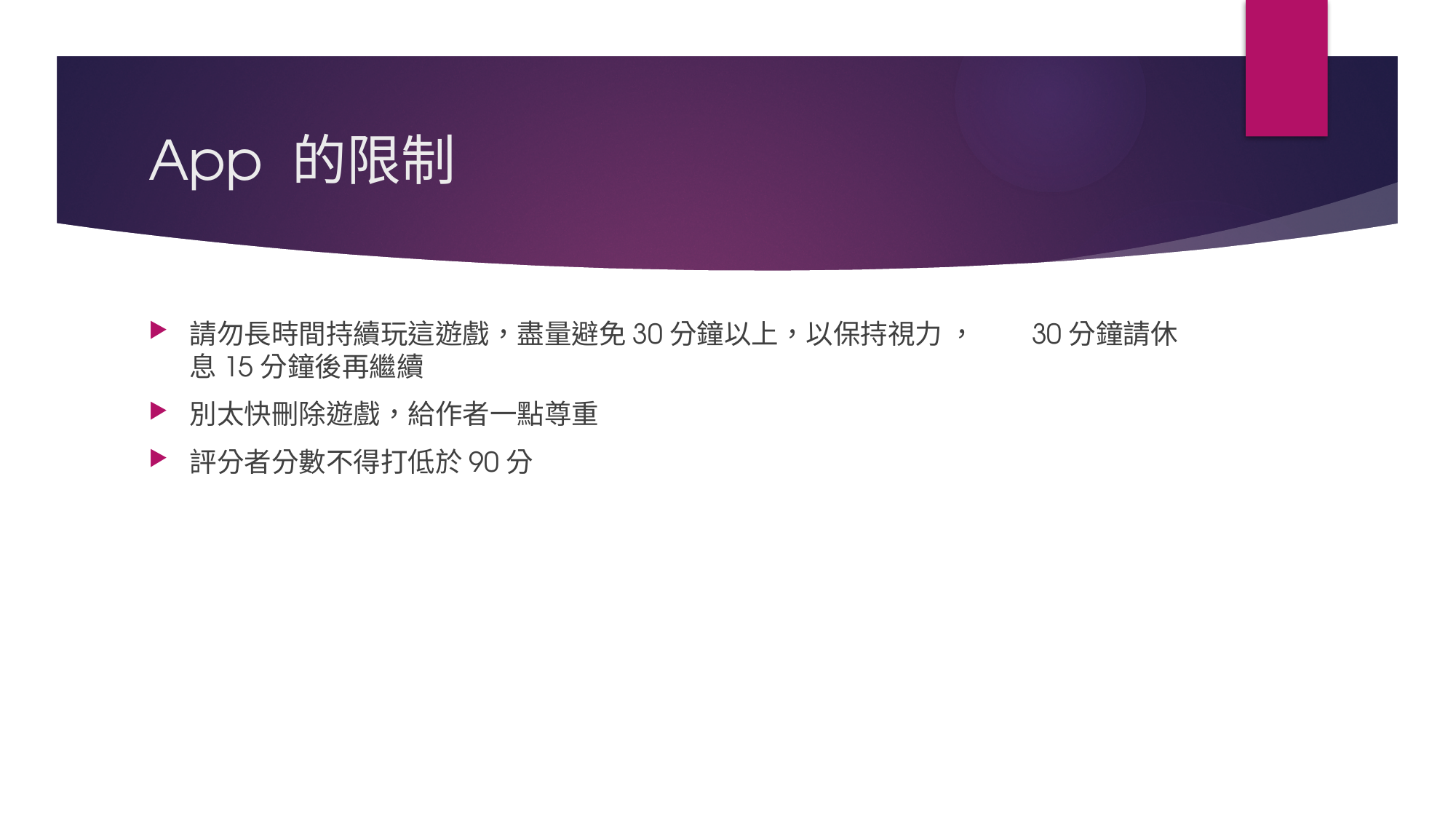

# App 的限制
請勿長時間持續玩這遊戲，盡量避免30分鐘以上，以保持視力 ，        30分鐘請休息15分鐘後再繼續
別太快刪除遊戲，給作者一點尊重
評分者分數不得打低於90分